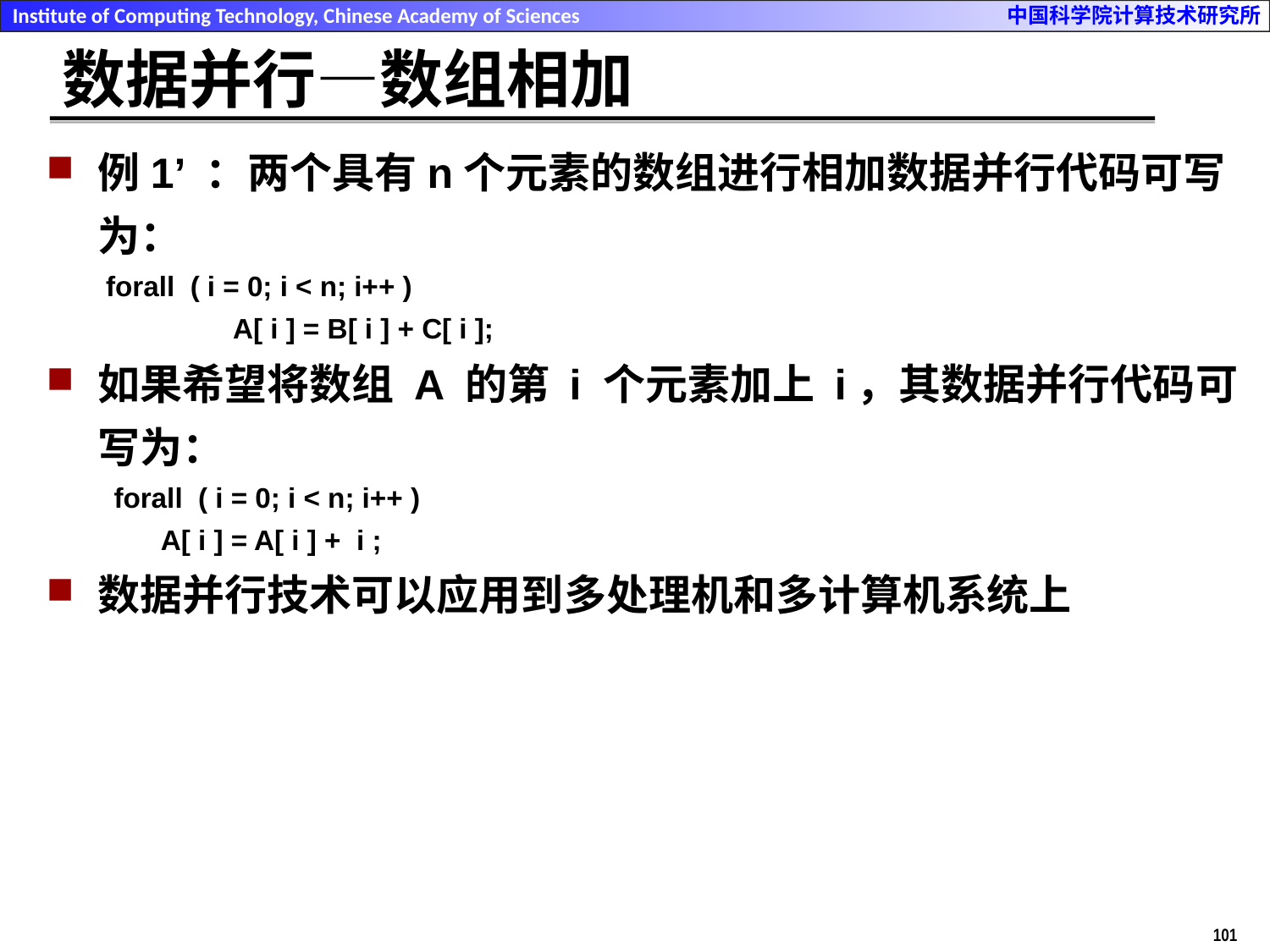

# 数据并行—数组相加
例1’ ：两个具有n个元素的数组进行相加数据并行代码可写为：
forall  ( i = 0; i < n; i++ )
	A[ i ] = B[ i ] + C[ i ];
如果希望将数组 A 的第 i 个元素加上 i，其数据并行代码可写为：
 forall  ( i = 0; i < n; i++ )
       A[ i ] = A[ i ] +  i ;
数据并行技术可以应用到多处理机和多计算机系统上